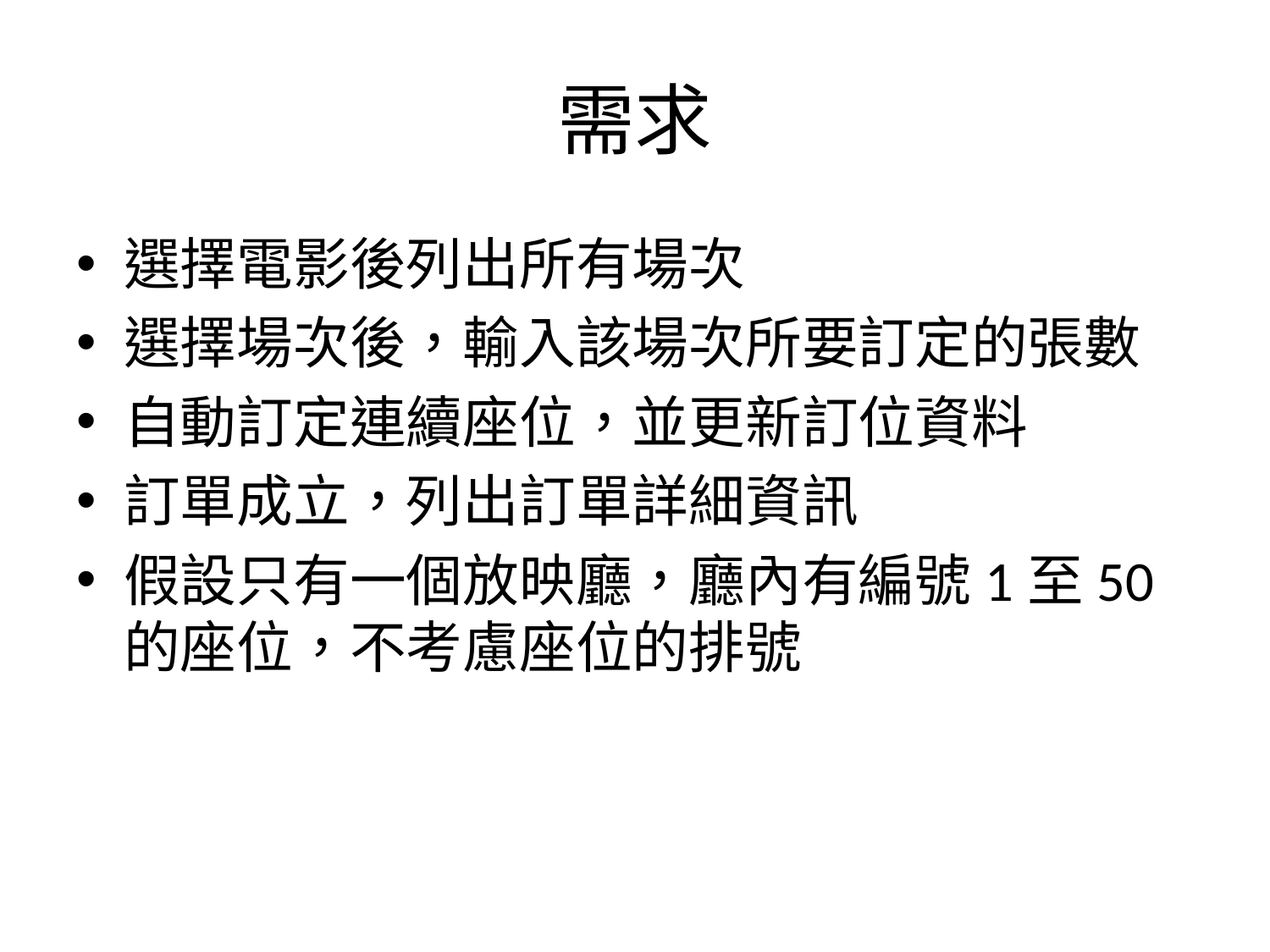

# 需求
選擇電影後列出所有場次
選擇場次後，輸入該場次所要訂定的張數
自動訂定連續座位，並更新訂位資料
訂單成立，列出訂單詳細資訊
假設只有一個放映廳，廳內有編號1至50的座位，不考慮座位的排號